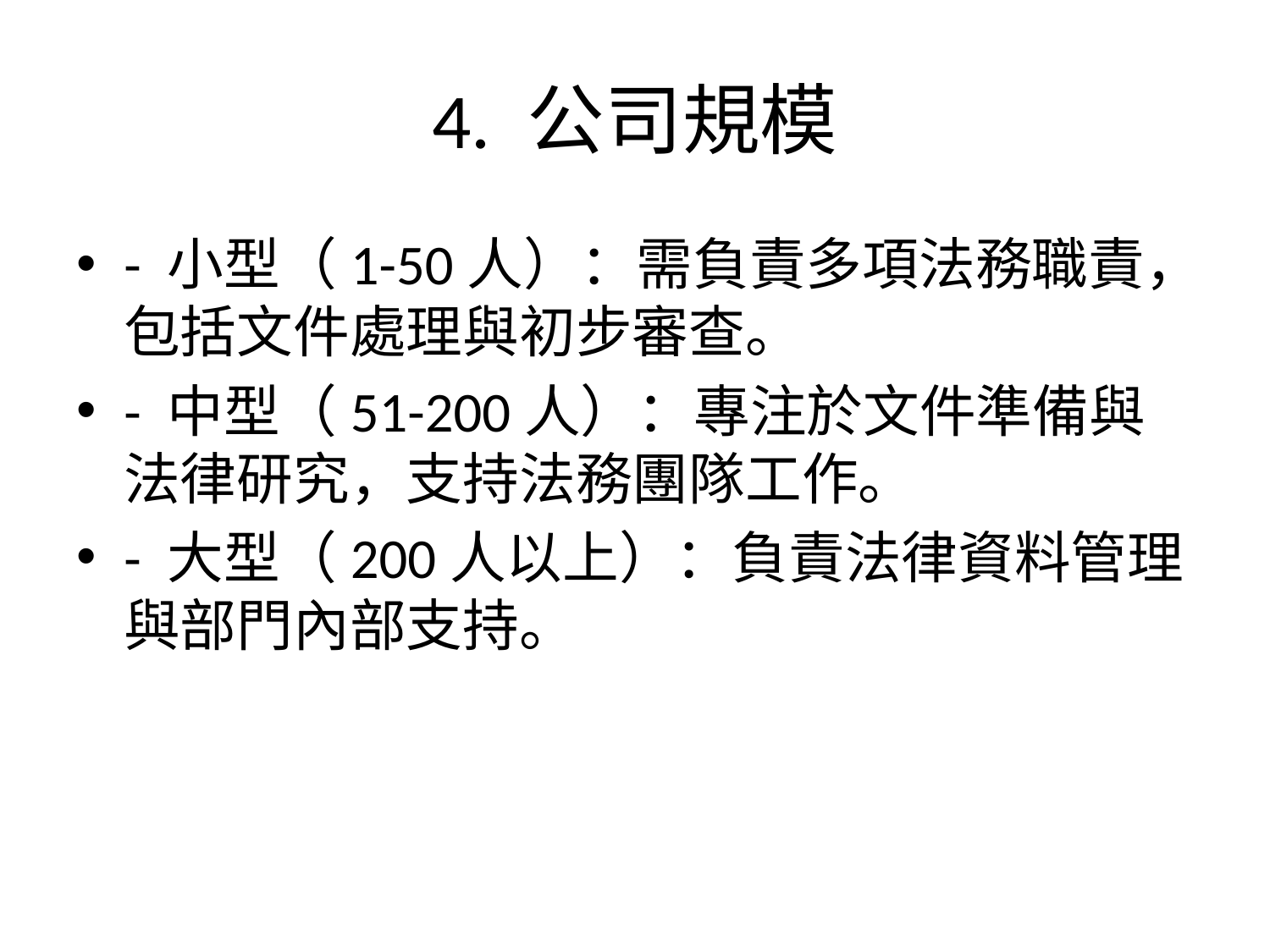

# 4. 公司規模
- 小型（1-50人）：需負責多項法務職責，包括文件處理與初步審查。
- 中型（51-200人）：專注於文件準備與法律研究，支持法務團隊工作。
- 大型（200人以上）：負責法律資料管理與部門內部支持。